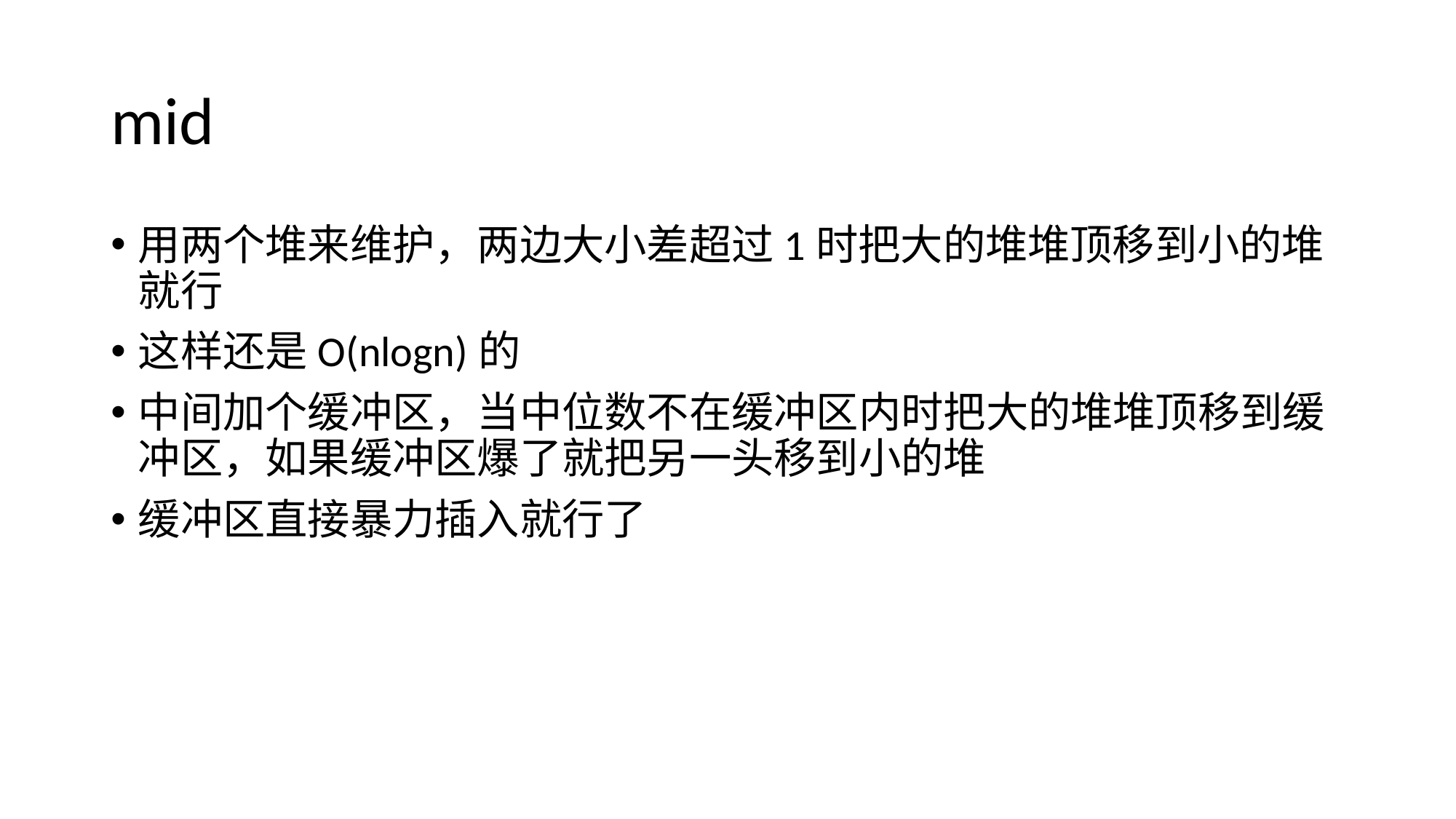

# mid
用两个堆来维护，两边大小差超过1时把大的堆堆顶移到小的堆就行
这样还是O(nlogn)的
中间加个缓冲区，当中位数不在缓冲区内时把大的堆堆顶移到缓冲区，如果缓冲区爆了就把另一头移到小的堆
缓冲区直接暴力插入就行了